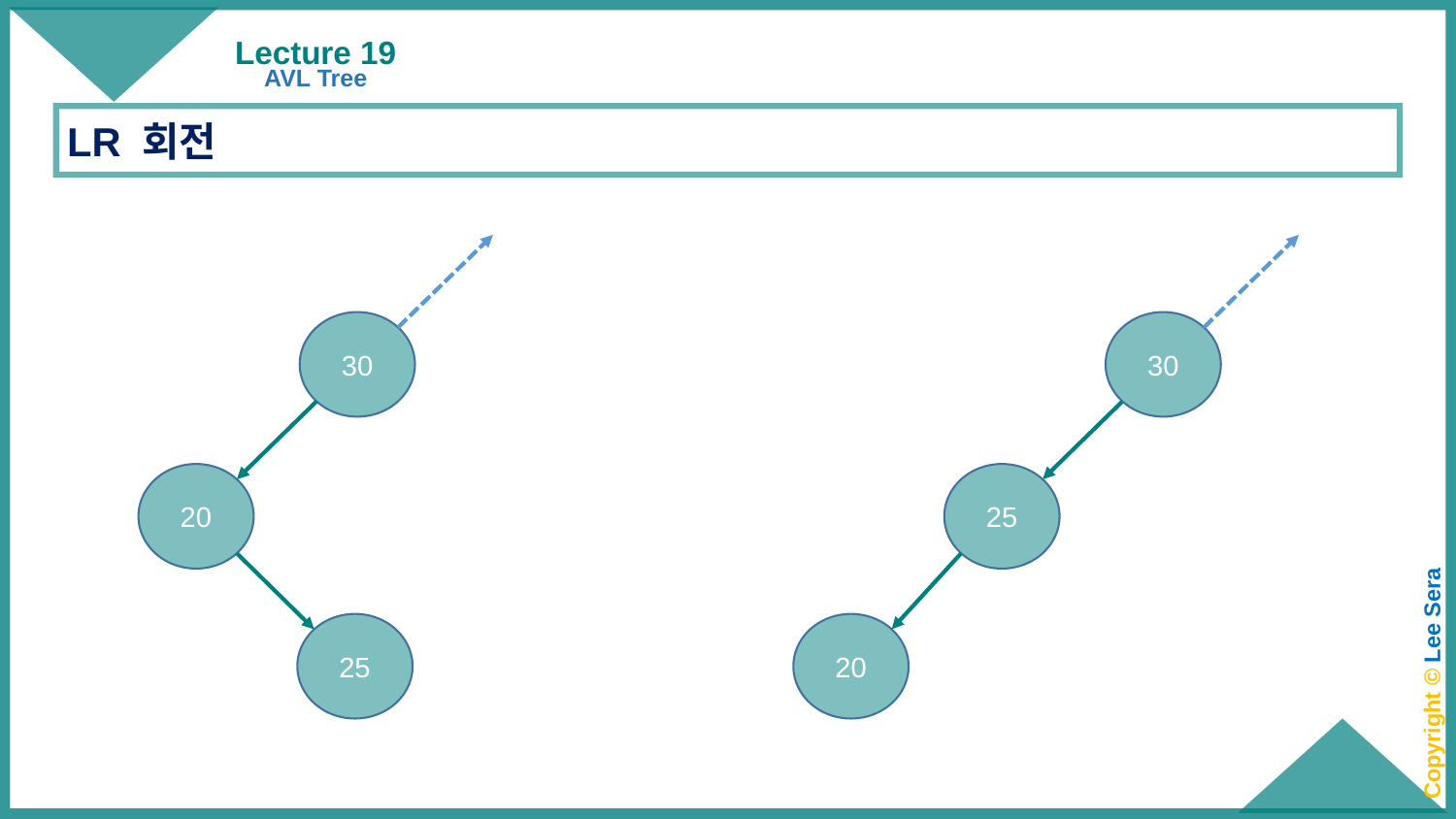

# Lecture 19
AVL Tree
LR 회전
30
20
25
30
25
20
Copyright © Lee Sera